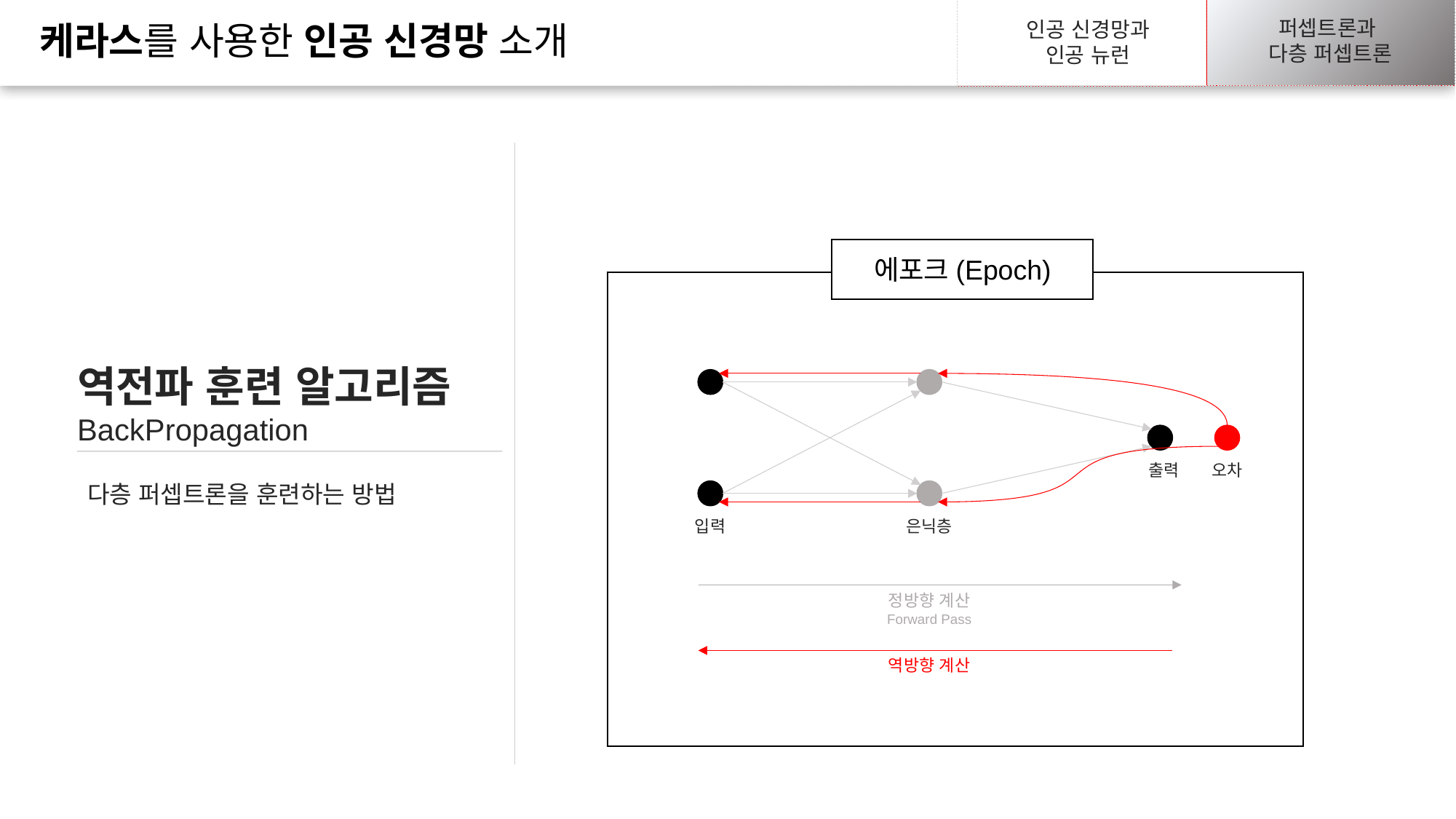

신경망 하이퍼파라미터
구현하기

신경망 하이퍼파라미터
구현하기

퍼셉트론과
다층 퍼셉트론
생물학적 뉴런에서
인공 뉴런까지
생물학적 뉴런에서
인공 뉴런까지
인공 신경망과
인공 뉴런
케라스를 사용한 인공 신경망 소개
케라스를 사용한 인공 신경망 소개
케라스를 사용한 인공 신경망 소개
퍼셉트론과
다층 퍼셉트론
퍼셉트론과
다층 퍼셉트론
에포크(Epoch)

역전파 훈련 알고리즘BackPropagation

출력
오차
다층 퍼셉트론을 훈련하는 방법

입력
은닉층
정방향 계산
Forward Pass
역방향 계산